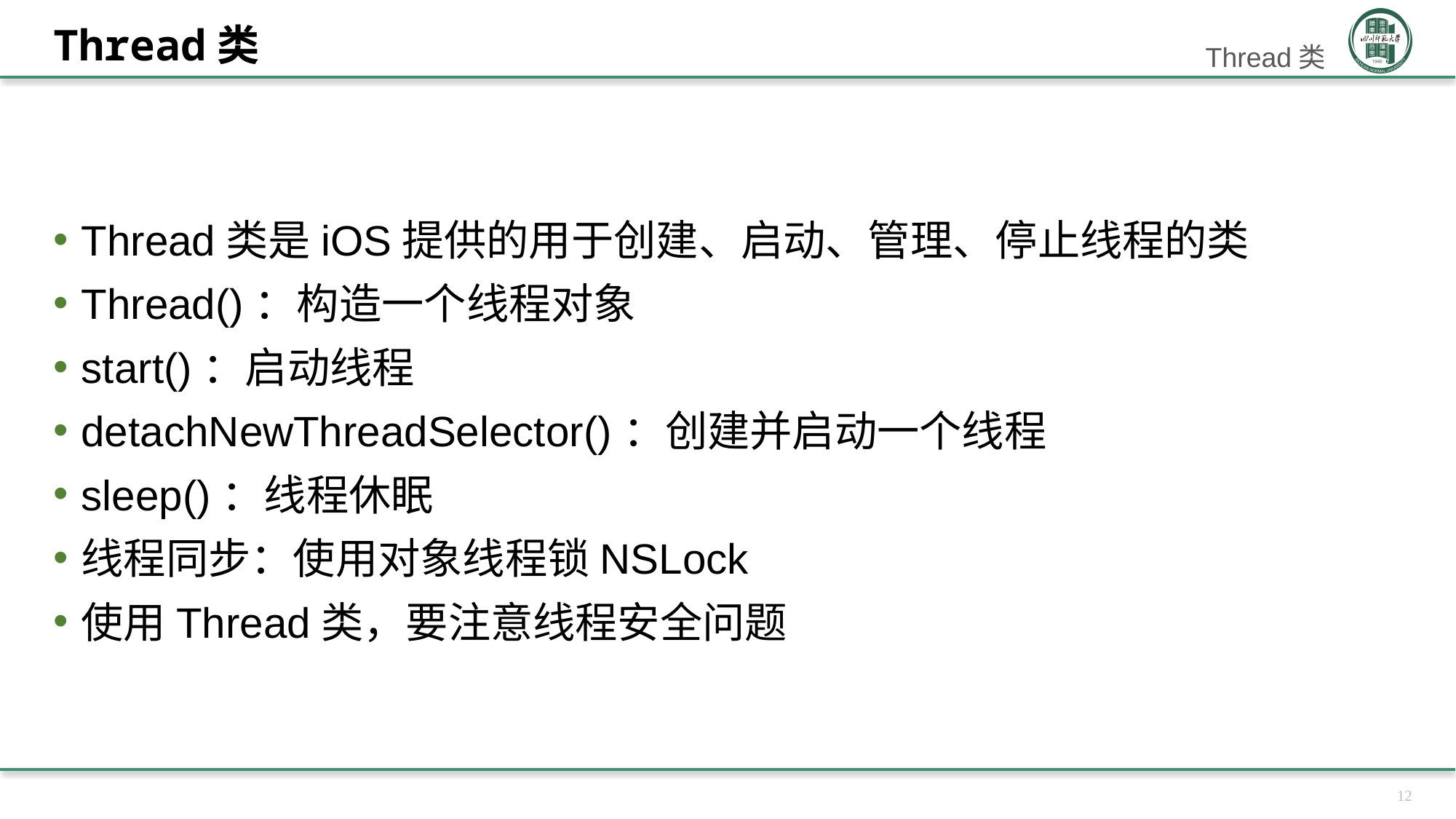

# Thread类
Thread类
Thread类是iOS提供的用于创建、启动、管理、停止线程的类
Thread()：构造一个线程对象
start()：启动线程
detachNewThreadSelector()：创建并启动一个线程
sleep()：线程休眠
线程同步：使用对象线程锁NSLock
使用Thread类，要注意线程安全问题
12